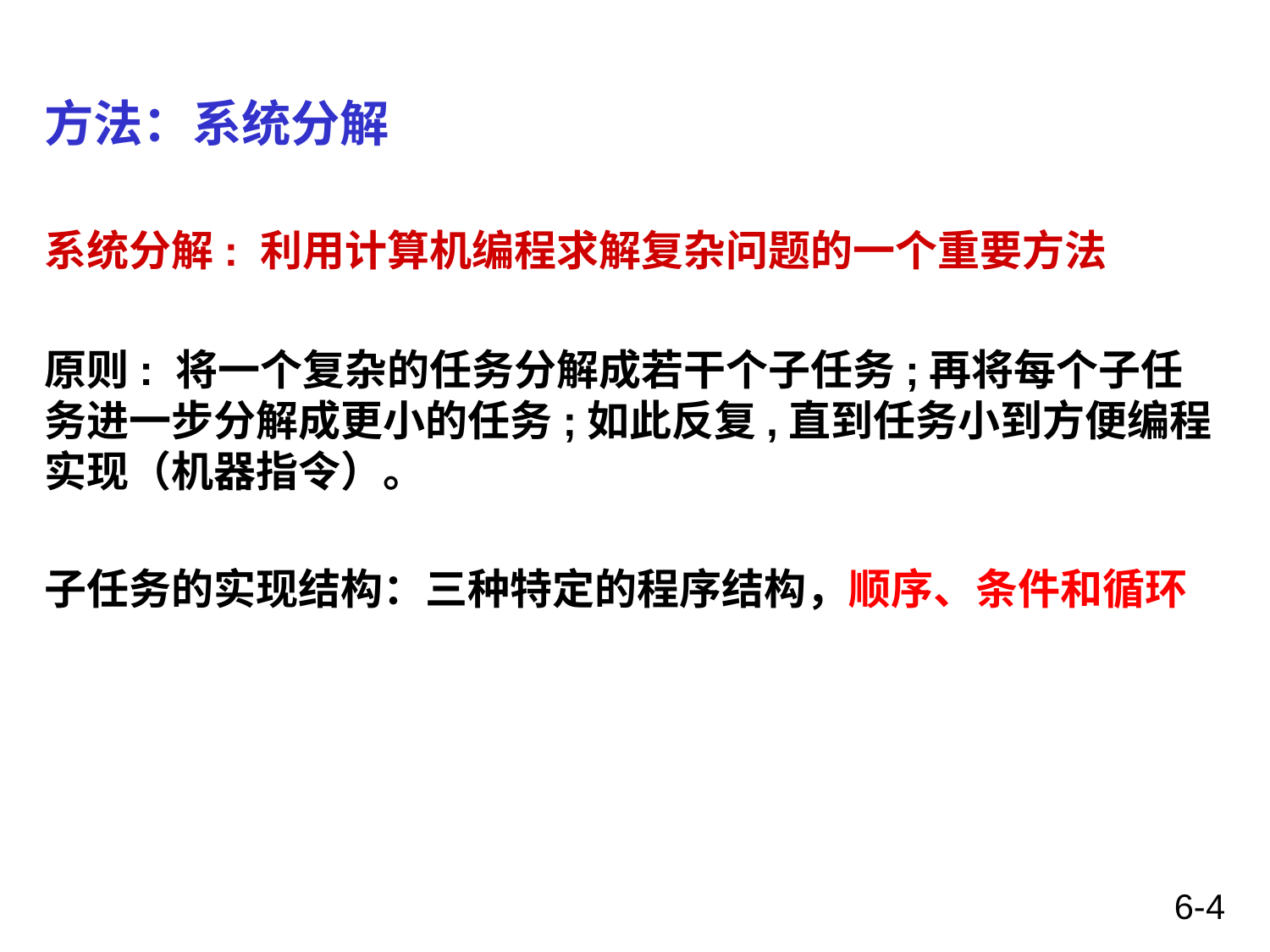

# 方法：系统分解

系统分解: 利用计算机编程求解复杂问题的一个重要方法

原则: 将一个复杂的任务分解成若干个子任务;再将每个子任务进一步分解成更小的任务;如此反复,直到任务小到方便编程实现（机器指令）。

子任务的实现结构：三种特定的程序结构，顺序、条件和循环
6-4